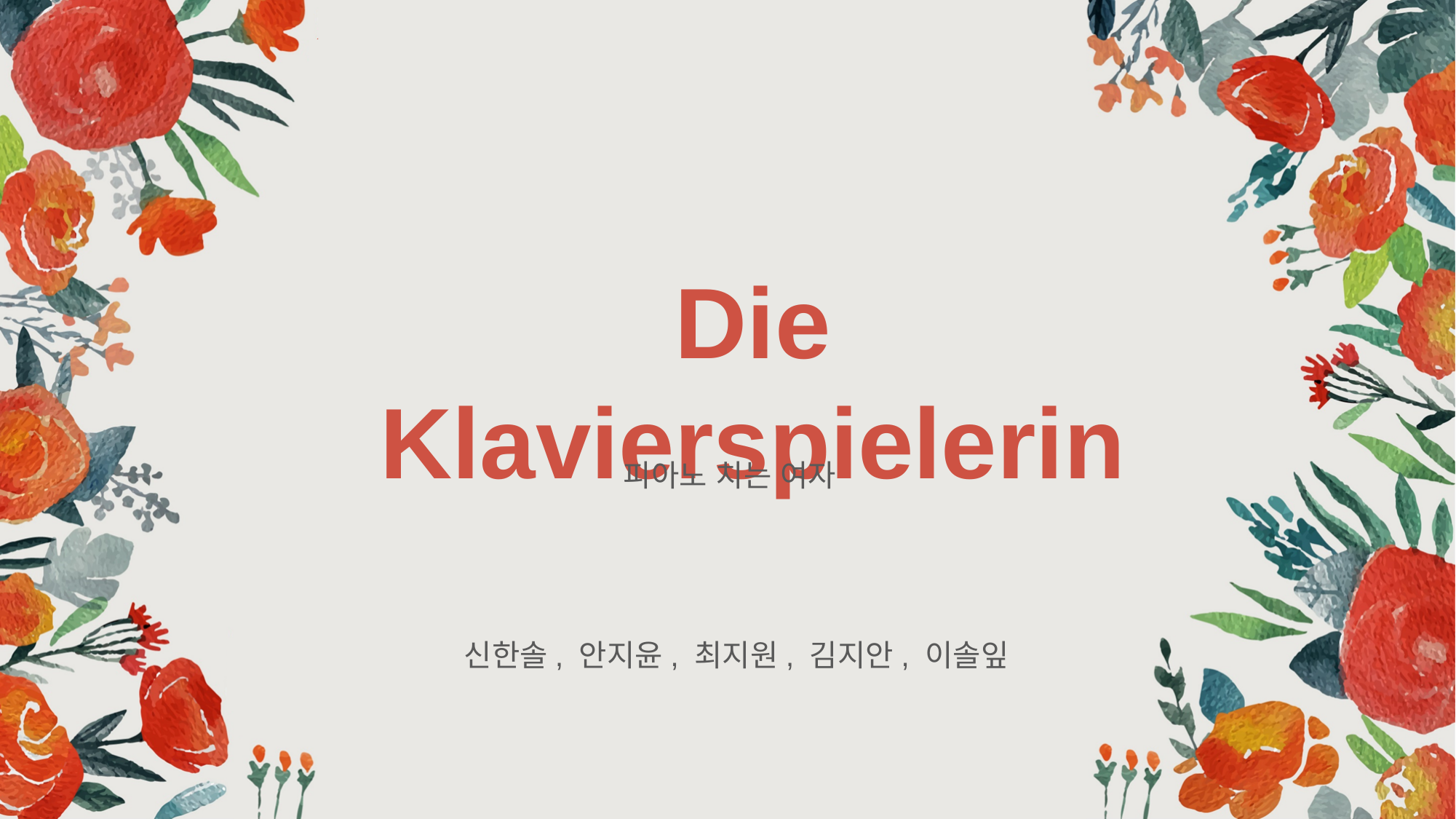

Die Klavierspielerin
피아노 치는 여자
신한솔, 안지윤, 최지원, 김지안, 이솔잎